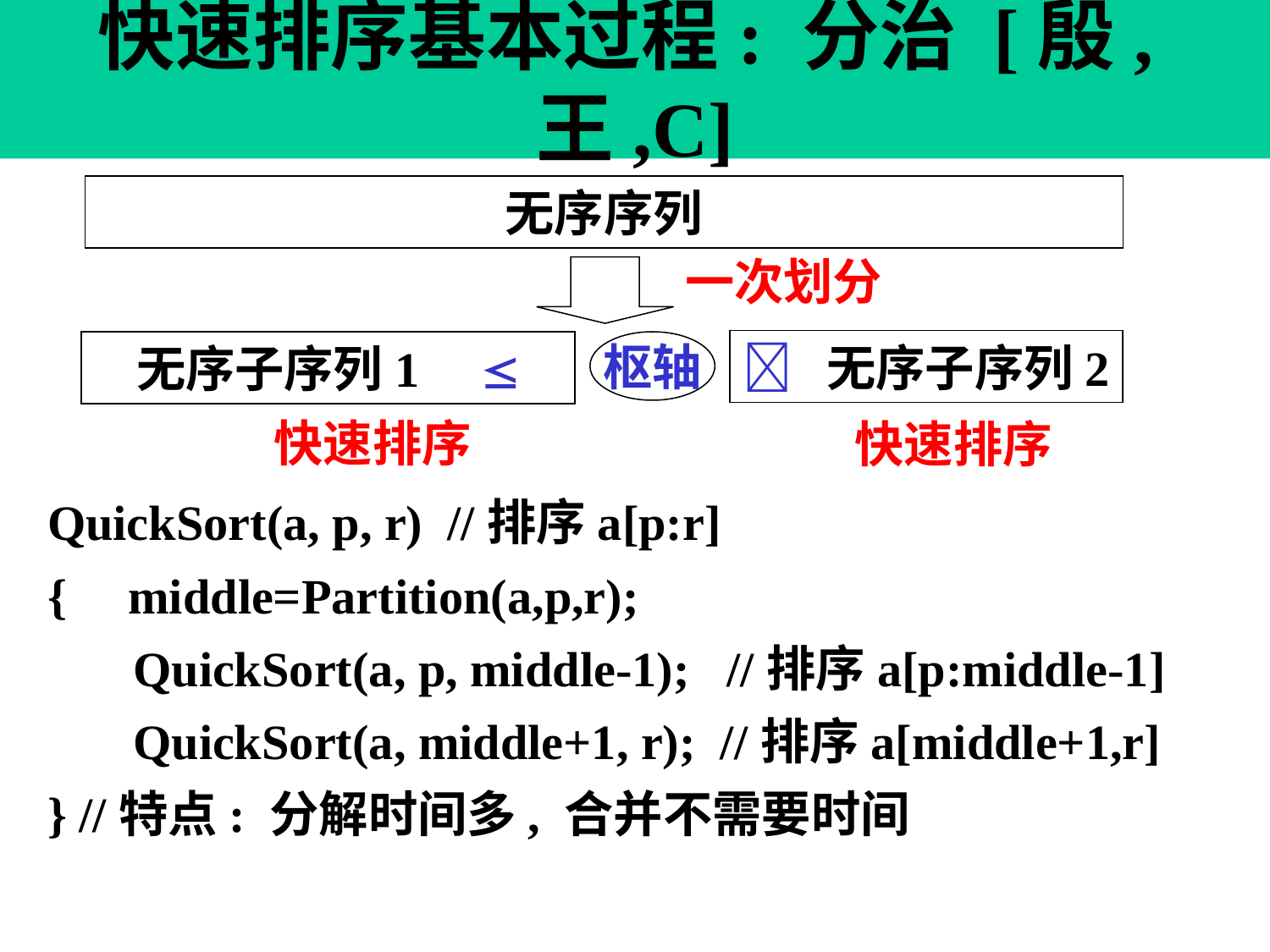

第 51 页
# 快速排序基本过程: 分治 [殷,王,C]
无序序列
一次划分

≤  无序子序列2
枢轴
无序子序列1     ≤
快速排序
快速排序
QuickSort(a, p, r)  //排序a[p:r]
{     middle=Partition(a,p,r);
       QuickSort(a, p, middle-1);   //排序a[p:middle-1]
       QuickSort(a, middle+1, r);  //排序a[middle+1,r]
} //特点: 分解时间多, 合并不需要时间